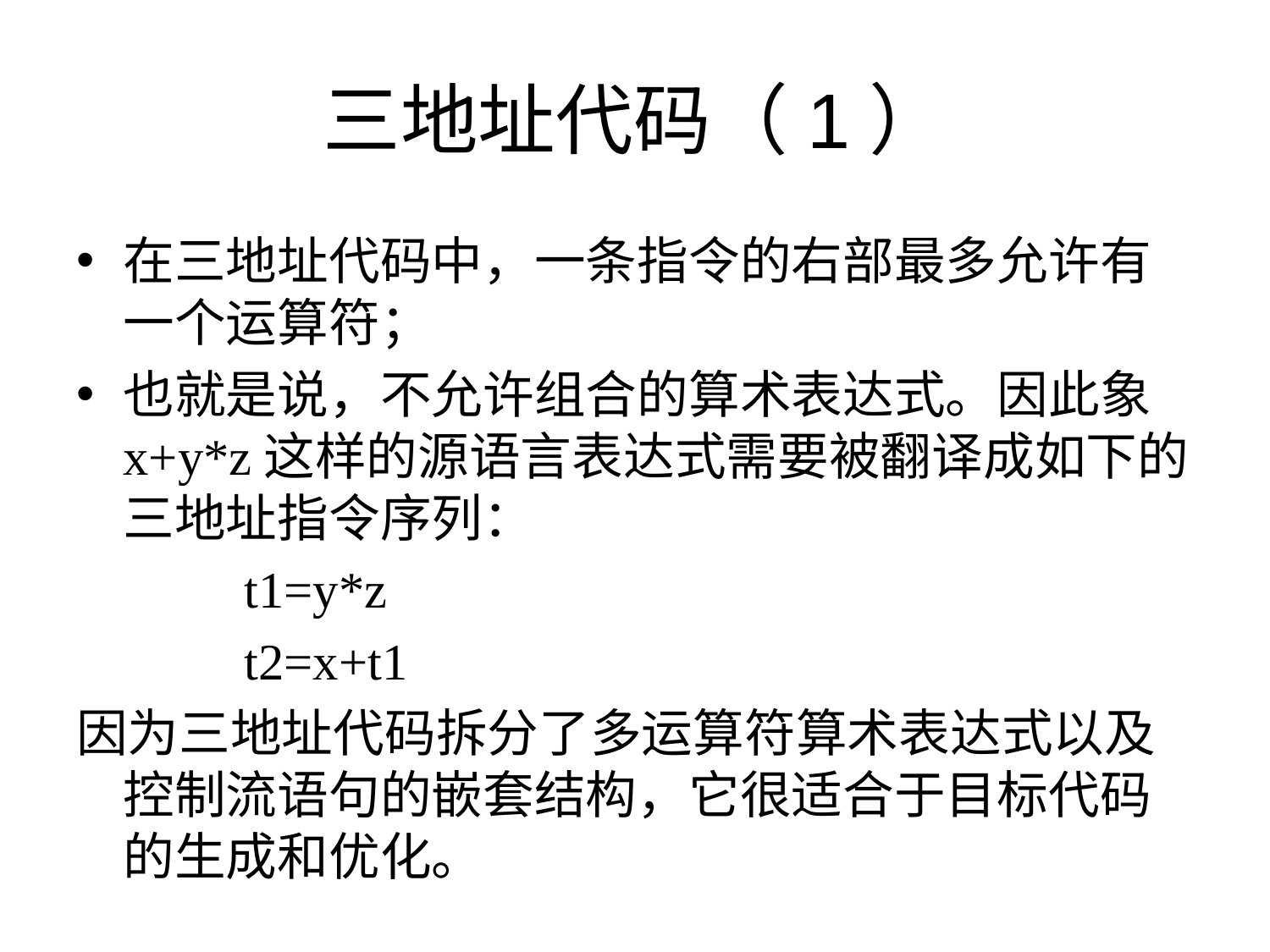

# 三地址代码（1）
在三地址代码中，一条指令的右部最多允许有一个运算符；
也就是说，不允许组合的算术表达式。因此象x+y*z这样的源语言表达式需要被翻译成如下的三地址指令序列：
             t1=y*z
             t2=x+t1
因为三地址代码拆分了多运算符算术表达式以及控制流语句的嵌套结构，它很适合于目标代码的生成和优化。